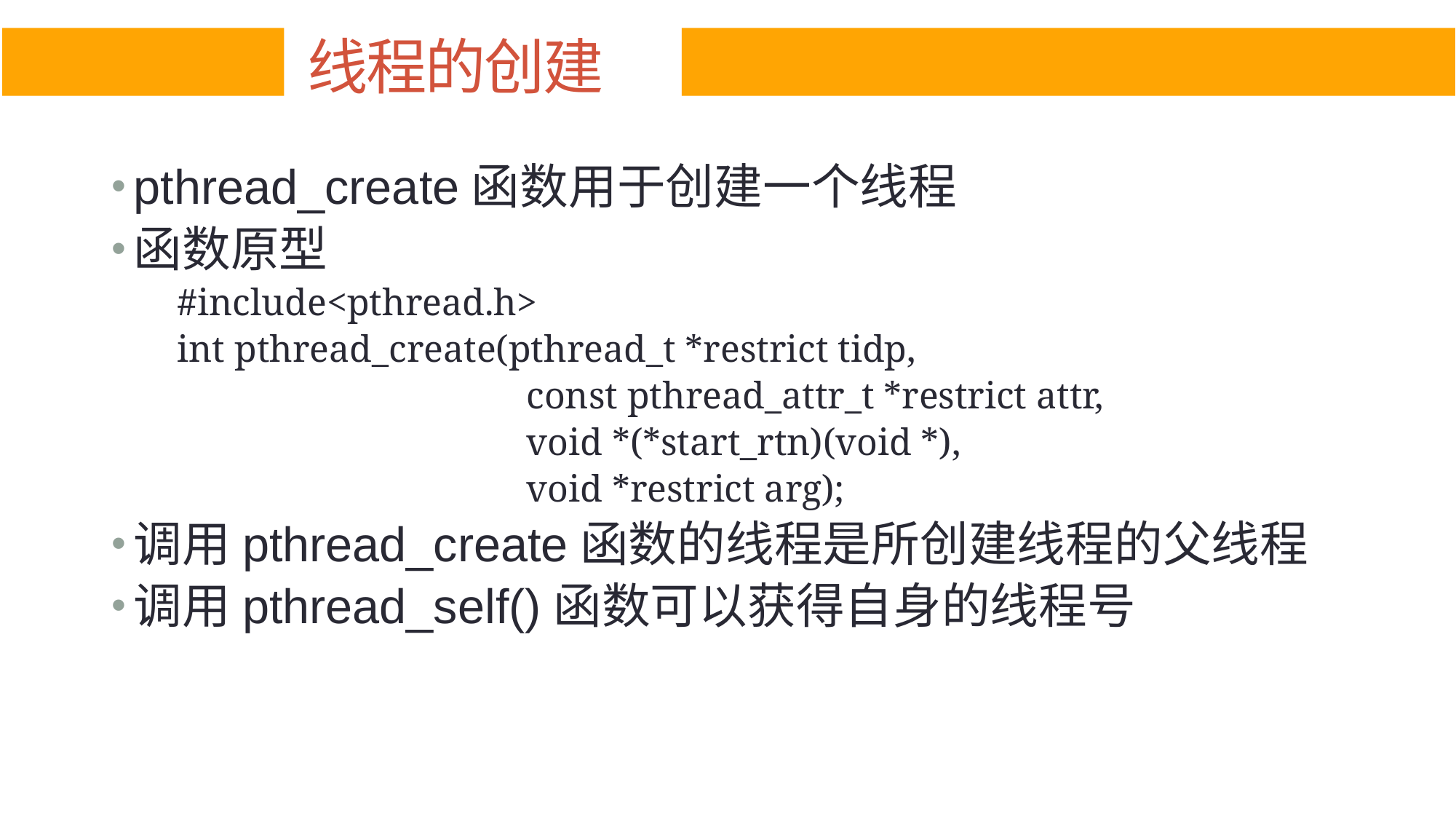

线程的创建

pthread_create函数用于创建一个线程
函数原型
#include<pthread.h>
int pthread_create(pthread_t *restrict tidp,
				const pthread_attr_t *restrict attr,
				void *(*start_rtn)(void *),
				void *restrict arg);
调用pthread_create函数的线程是所创建线程的父线程
调用pthread_self()函数可以获得自身的线程号